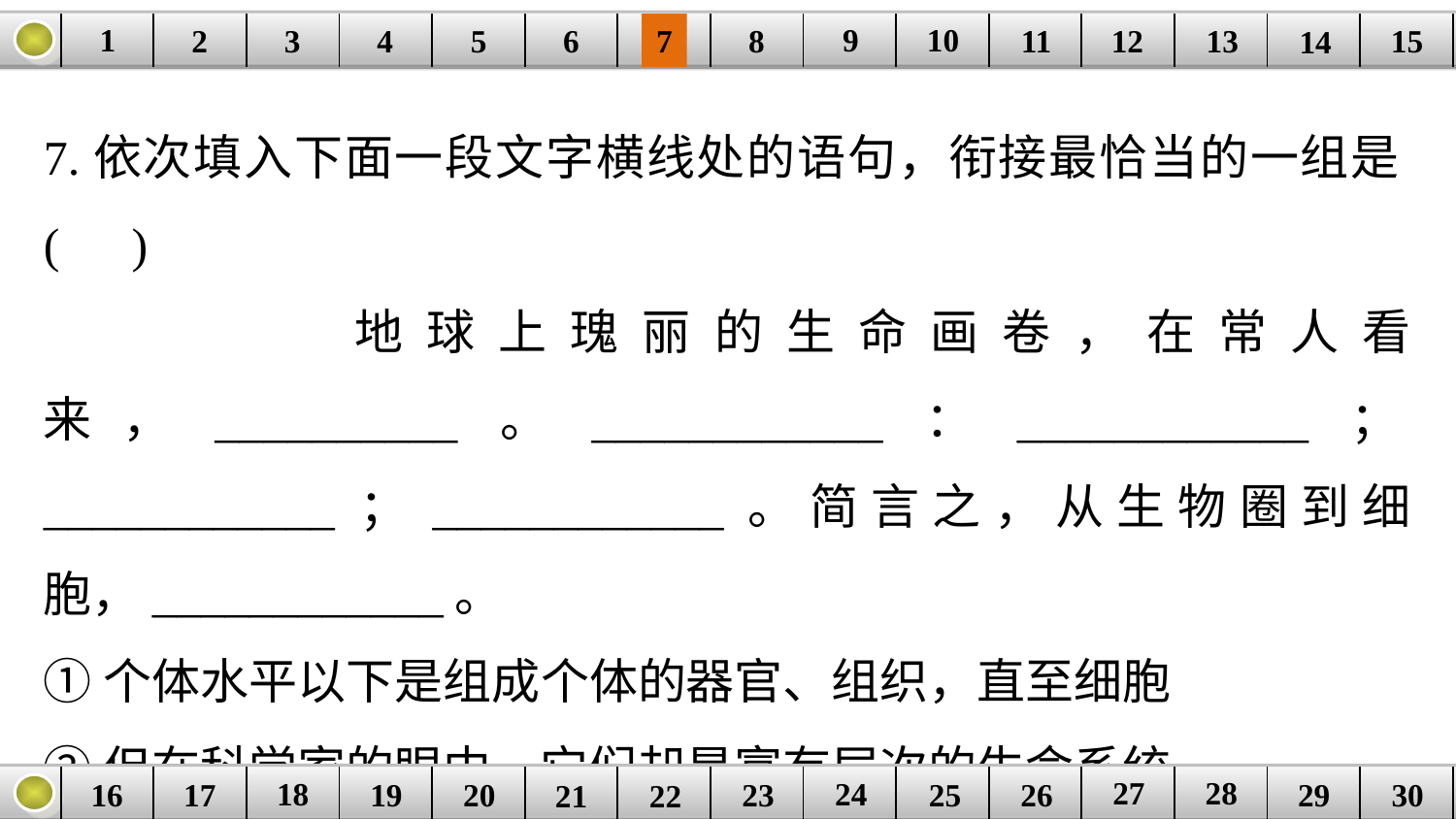

9
10
1
3
4
5
6
8
11
2
12
15
|  |  |  |  |  |  |  |  |  |  |  |  |  |  |  |
| --- | --- | --- | --- | --- | --- | --- | --- | --- | --- | --- | --- | --- | --- | --- |
7
13
14

7.依次填入下面一段文字横线处的语句，衔接最恰当的一组是(　)
        地球上瑰丽的生命画卷，在常人看来，__________。____________：____________；____________；____________。简言之，从生物圈到细胞，____________。
①个体水平以下是组成个体的器官、组织，直至细胞
②但在科学家的眼中，它们却是富有层次的生命系统
③生命系统层层相依，又各自有特定的组成、结构和功能

27
28
18
24
16
25
26
30
|  |  |  |  |  |  |  |  |  |  |  |  |  |  |  |
| --- | --- | --- | --- | --- | --- | --- | --- | --- | --- | --- | --- | --- | --- | --- |
23
17
19
20
29
21
22